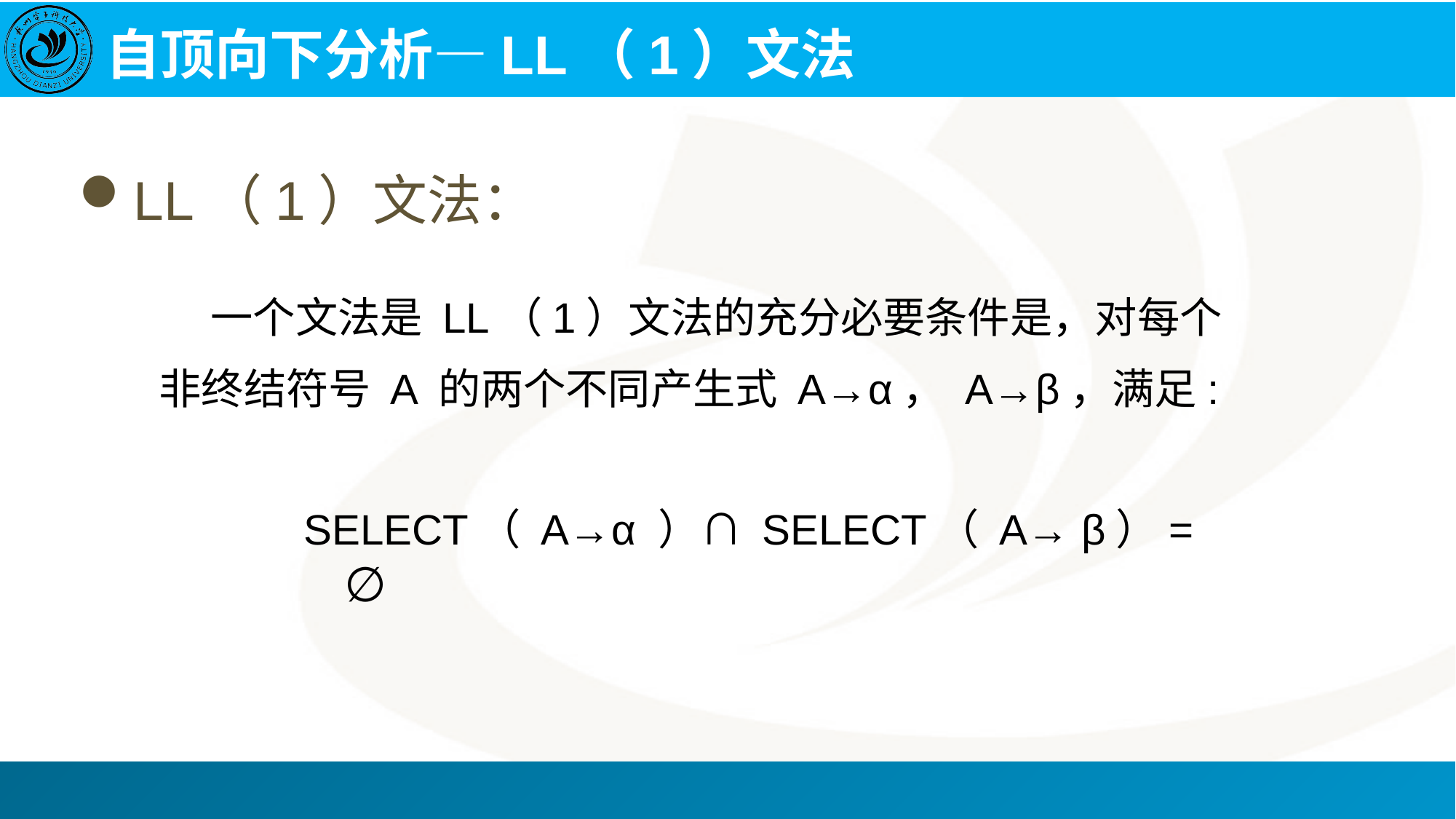

# 自顶向下分析—LL（1）文法
LL（1）文法：
        一个文法是 LL（1）文法的充分必要条件是，对每个非终结符号 A 的两个不同产生式 A→α， A→β，满足:
SELECT（ A→α ）∩ SELECT（ A→ β）= ∅
35